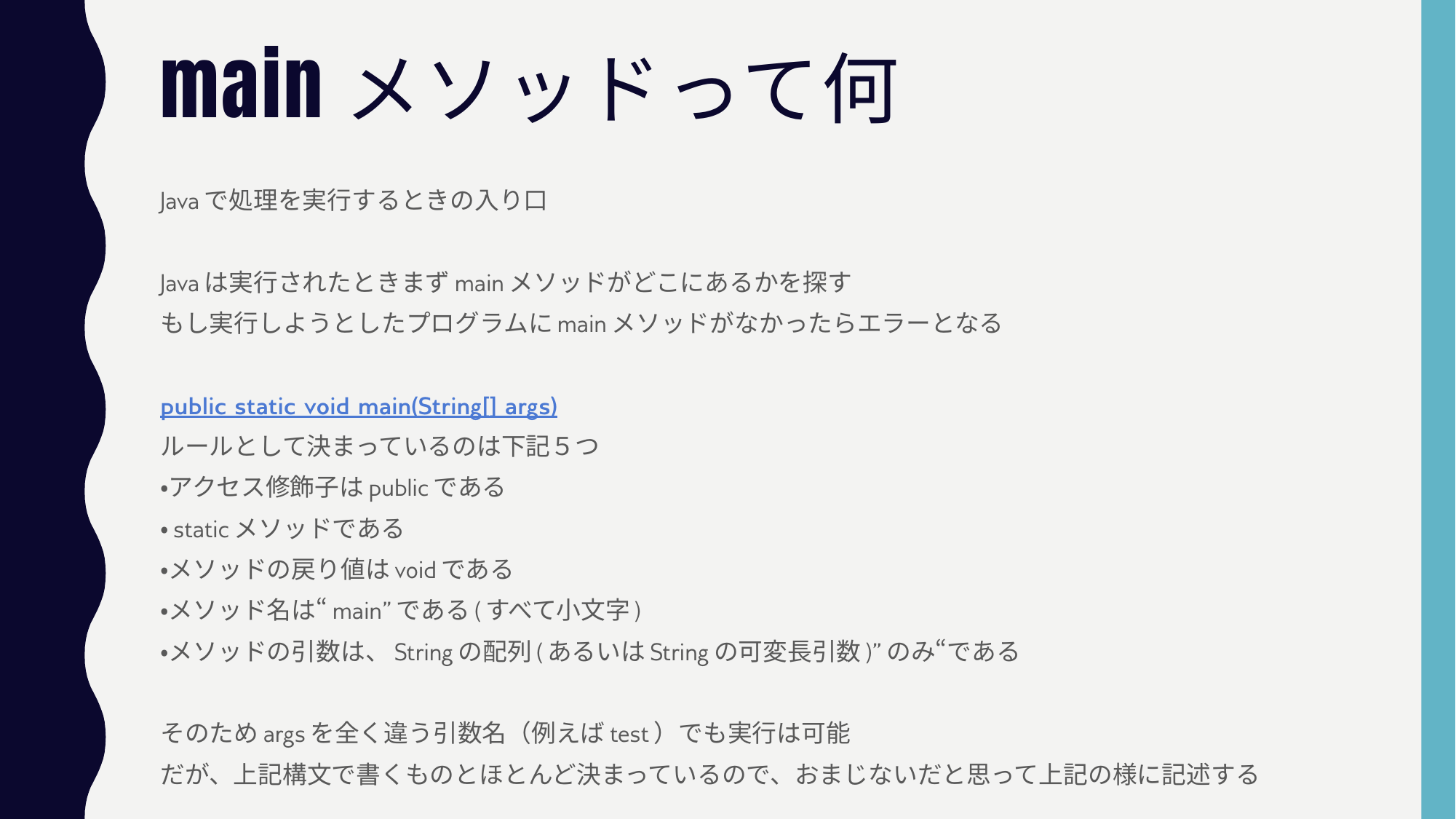

# mainメソッドって何
Javaで処理を実行するときの入り口

Javaは実行されたときまずmainメソッドがどこにあるかを探す
もし実行しようとしたプログラムにmainメソッドがなかったらエラーとなる

public static void main(String[] args)
ルールとして決まっているのは下記５つ
・アクセス修飾子はpublicである
・staticメソッドである
・メソッドの戻り値はvoidである
・メソッド名は“main”である(すべて小文字)
・メソッドの引数は、Stringの配列(あるいはStringの可変長引数)”のみ“である

そのためargsを全く違う引数名（例えばtest）でも実行は可能
だが、上記構文で書くものとほとんど決まっているので、おまじないだと思って上記の様に記述する